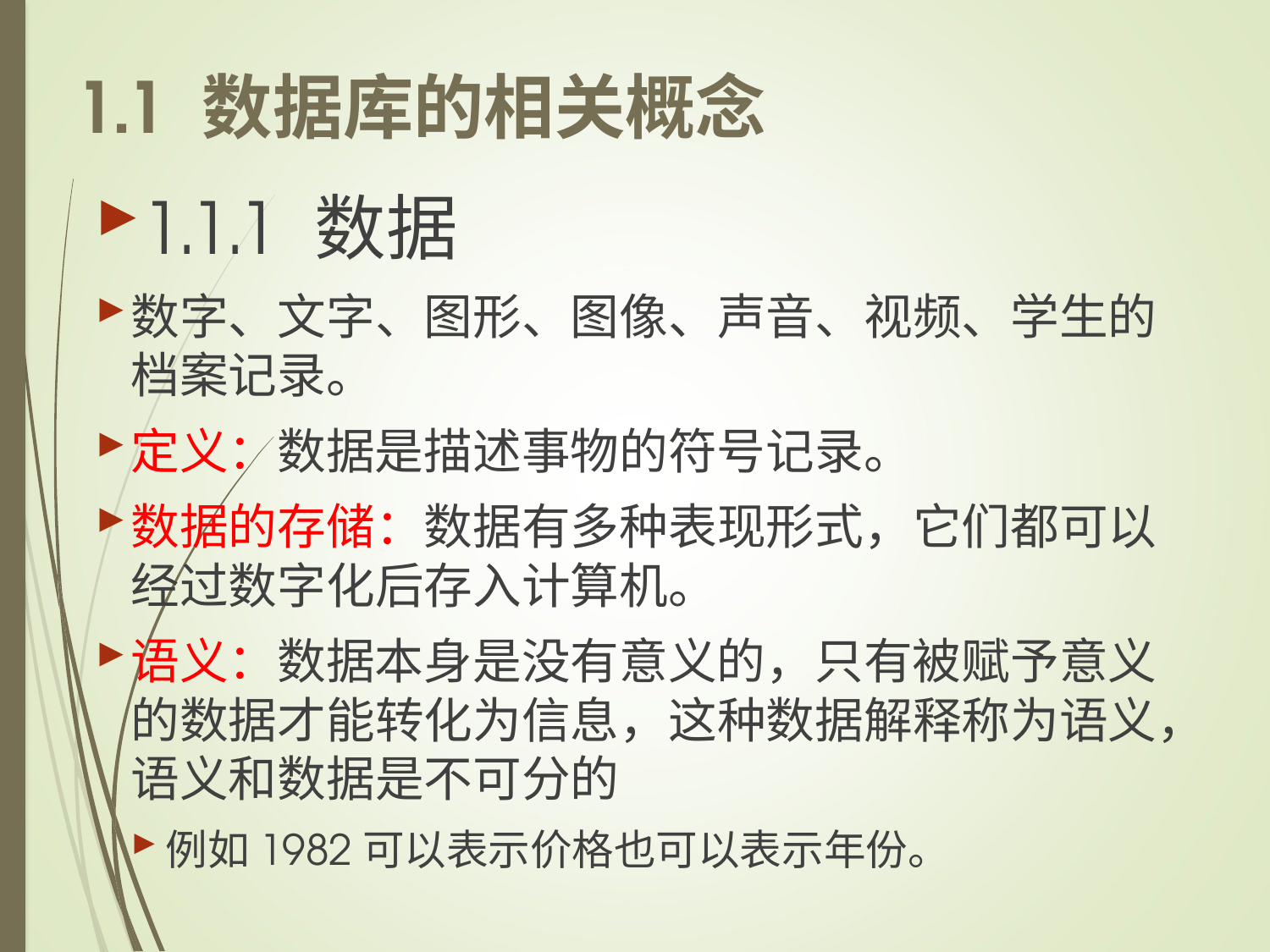

1.1 数据库的相关概念

1.1.1 数据
数字、文字、图形、图像、声音、视频、学生的档案记录。
定义：数据是描述事物的符号记录。
数据的存储：数据有多种表现形式，它们都可以经过数字化后存入计算机。
语义：数据本身是没有意义的，只有被赋予意义的数据才能转化为信息，这种数据解释称为语义，语义和数据是不可分的
例如1982可以表示价格也可以表示年份。